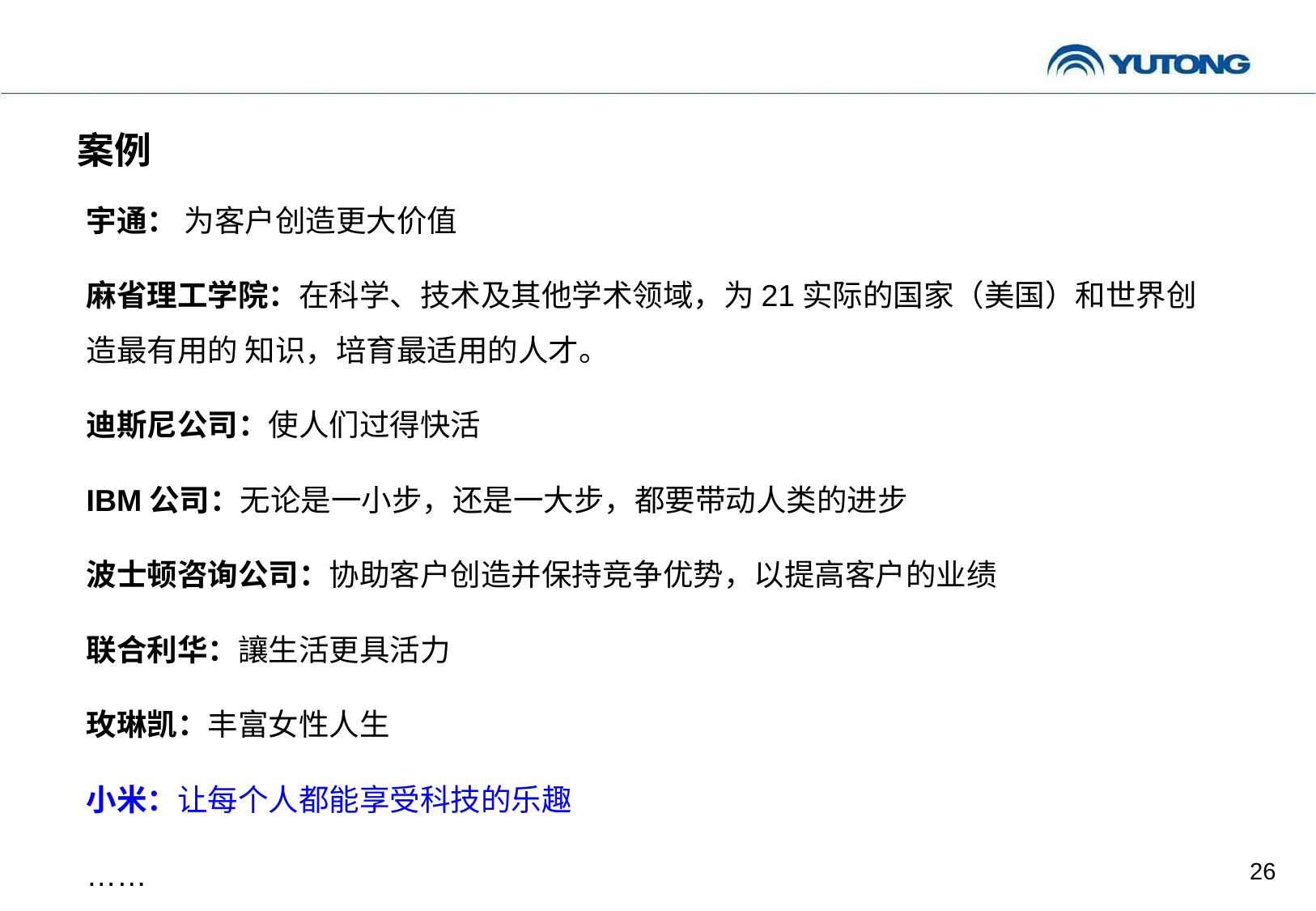

案例
宇通： 为客户创造更大价值
麻省理工学院：在科学、技术及其他学术领域，为21实际的国家（美国）和世界创造最有用的 知识，培育最适用的人才。
迪斯尼公司：使人们过得快活
IBM公司：无论是一小步，还是一大步，都要带动人类的进步
波士顿咨询公司：协助客户创造并保持竞争优势，以提高客户的业绩
联合利华：讓生活更具活力
玫琳凯：丰富女性人生
小米：让每个人都能享受科技的乐趣
……
26